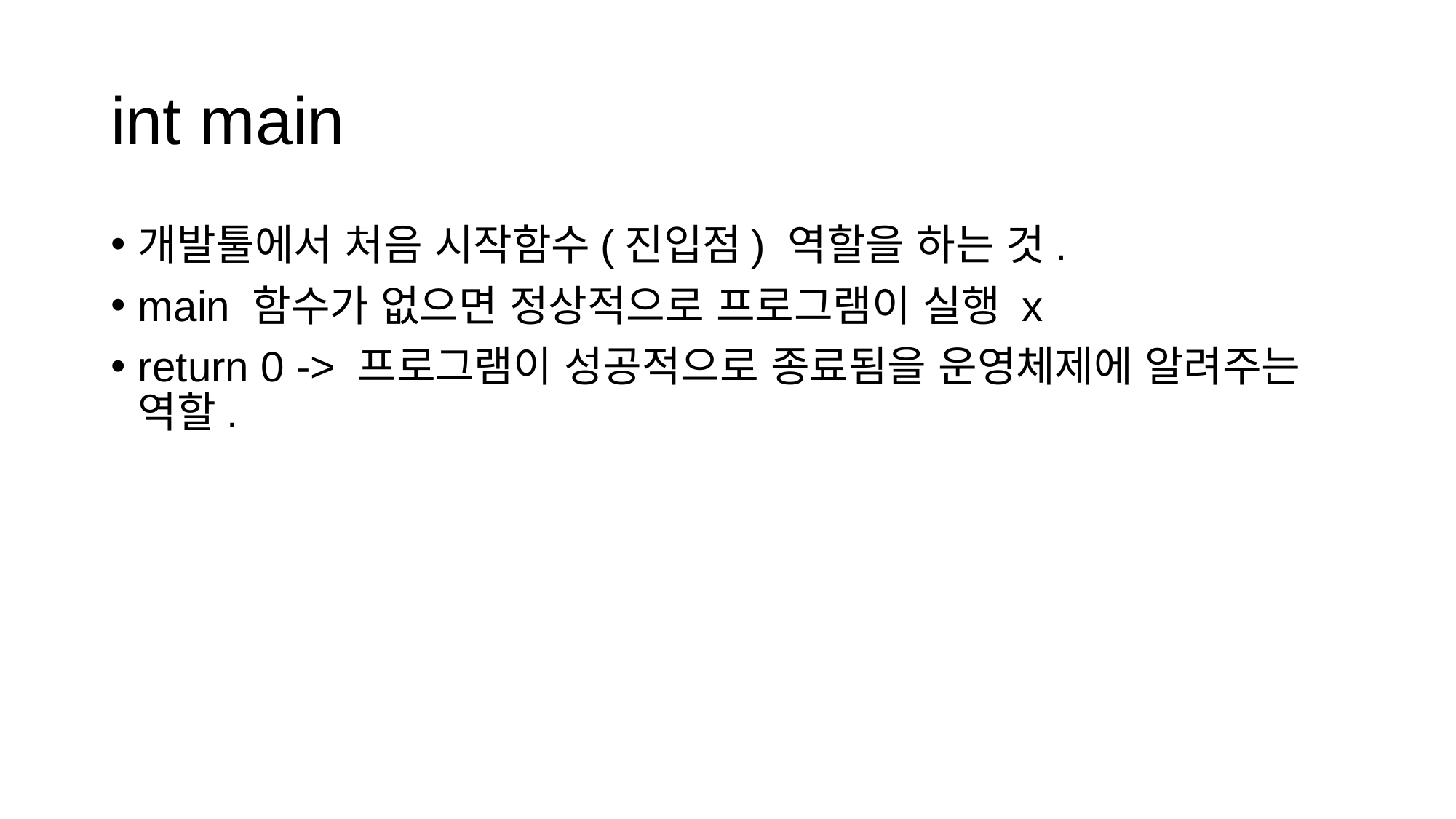

# int main
개발툴에서 처음 시작함수(진입점) 역할을 하는 것.
main 함수가 없으면 정상적으로 프로그램이 실행 x
return 0 -> 프로그램이 성공적으로 종료됨을 운영체제에 알려주는 역할.